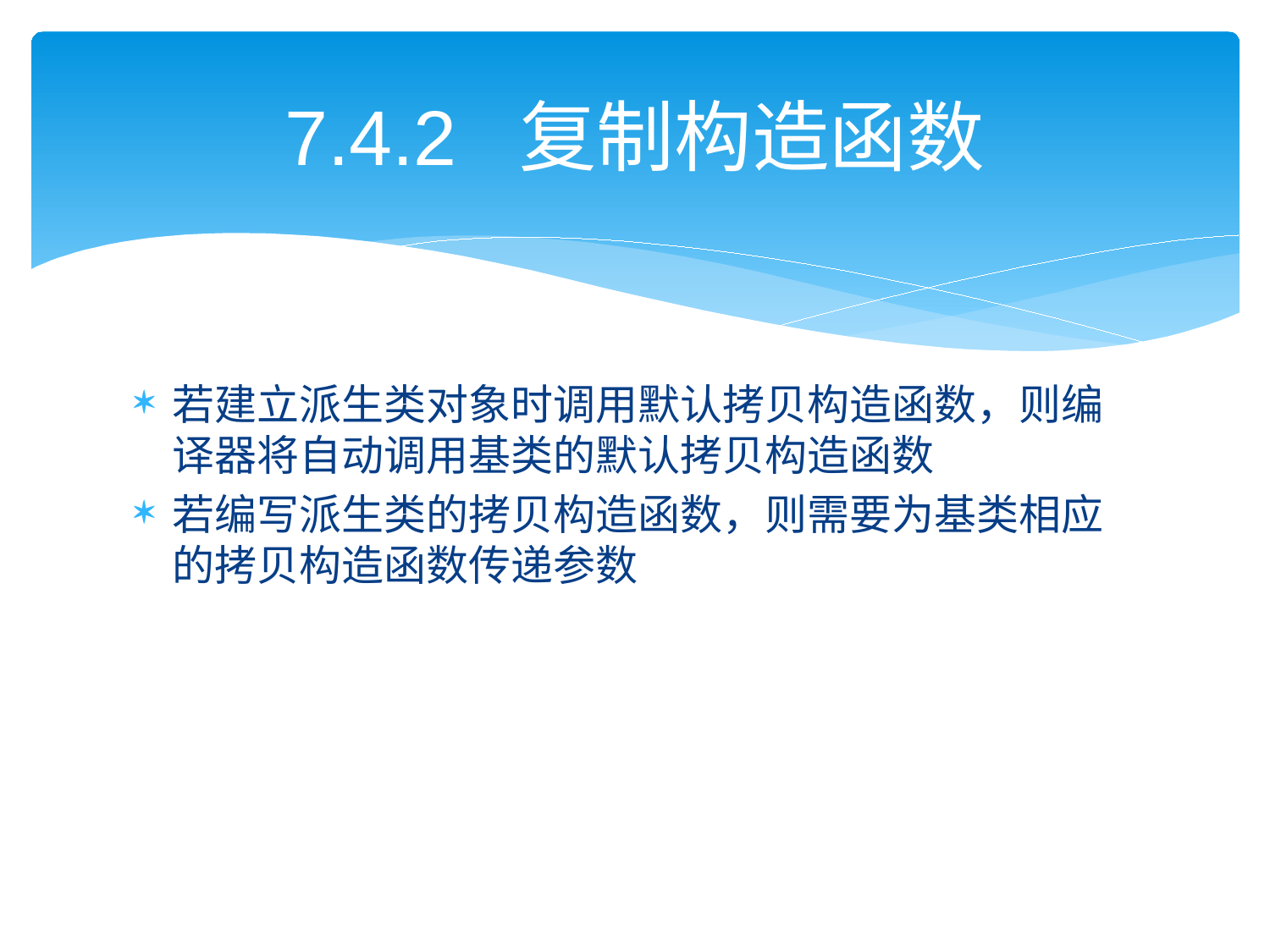

# 7.4.2  复制构造函数
若建立派生类对象时调用默认拷贝构造函数，则编译器将自动调用基类的默认拷贝构造函数
若编写派生类的拷贝构造函数，则需要为基类相应的拷贝构造函数传递参数